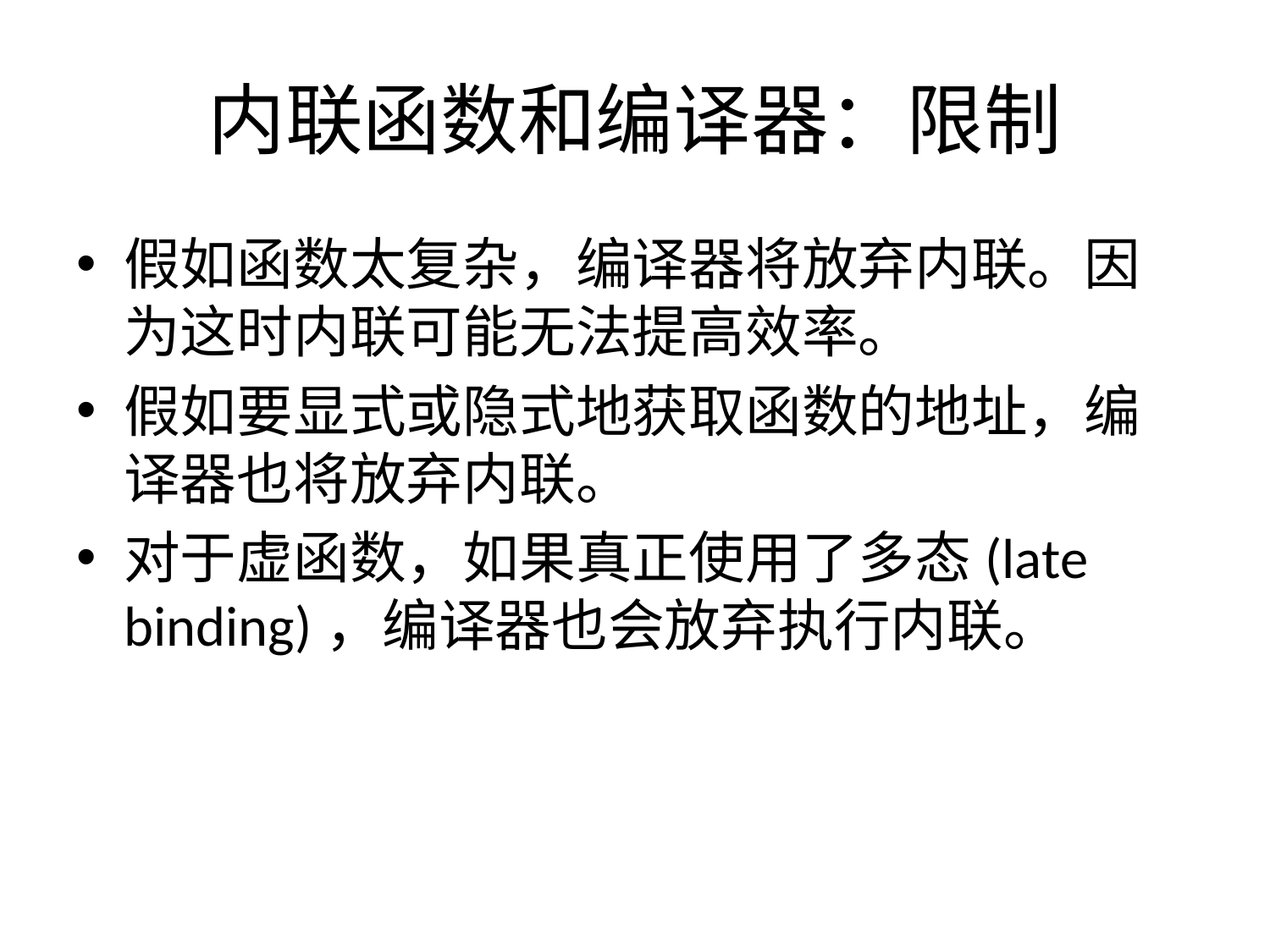

# 内联函数和编译器：限制
假如函数太复杂，编译器将放弃内联。因为这时内联可能无法提高效率。
假如要显式或隐式地获取函数的地址，编译器也将放弃内联。
对于虚函数，如果真正使用了多态(late binding)，编译器也会放弃执行内联。